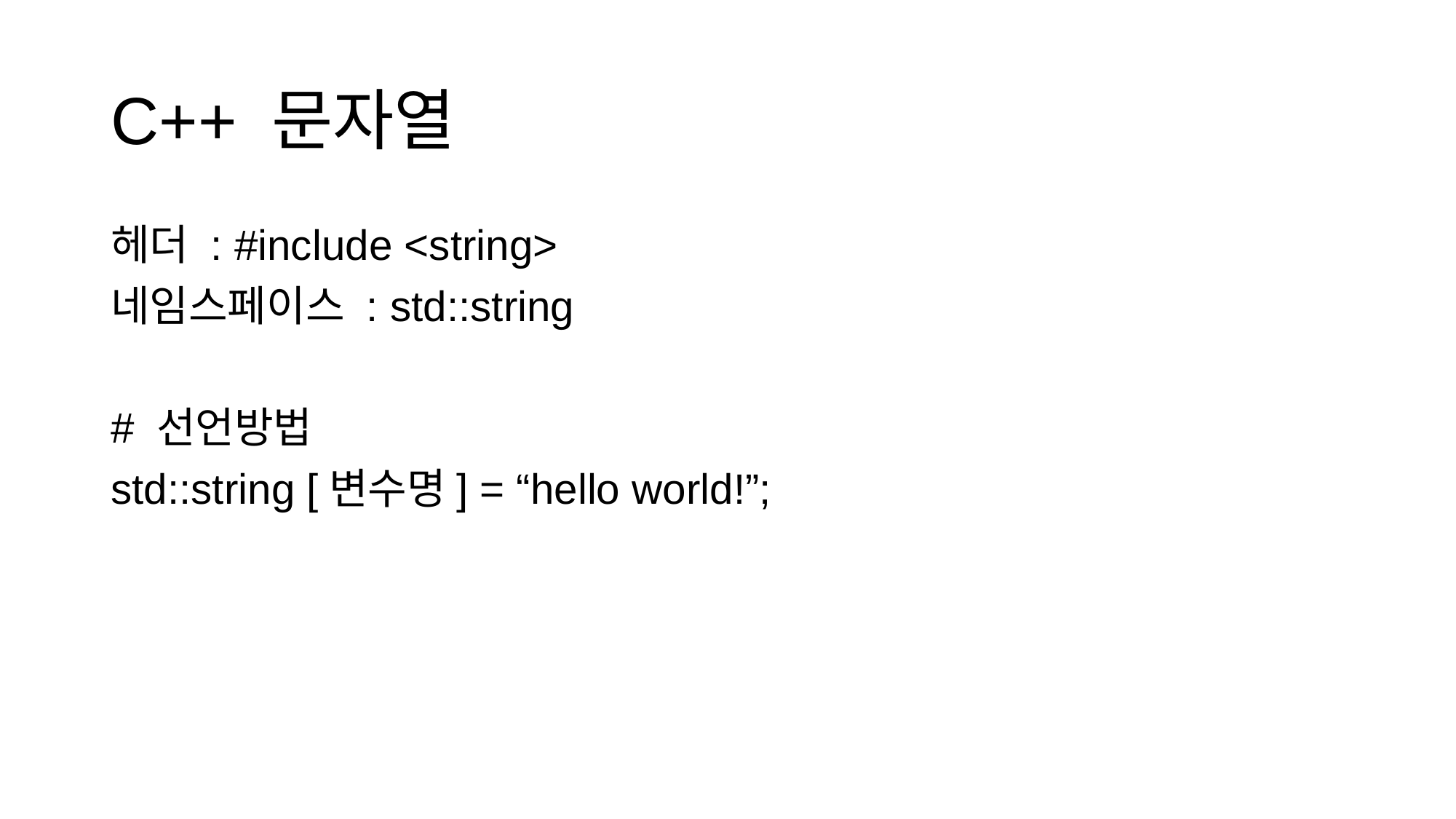

# C++ 문자열
헤더 : #include <string>
네임스페이스 : std::string

# 선언방법
std::string [변수명] = “hello world!”;